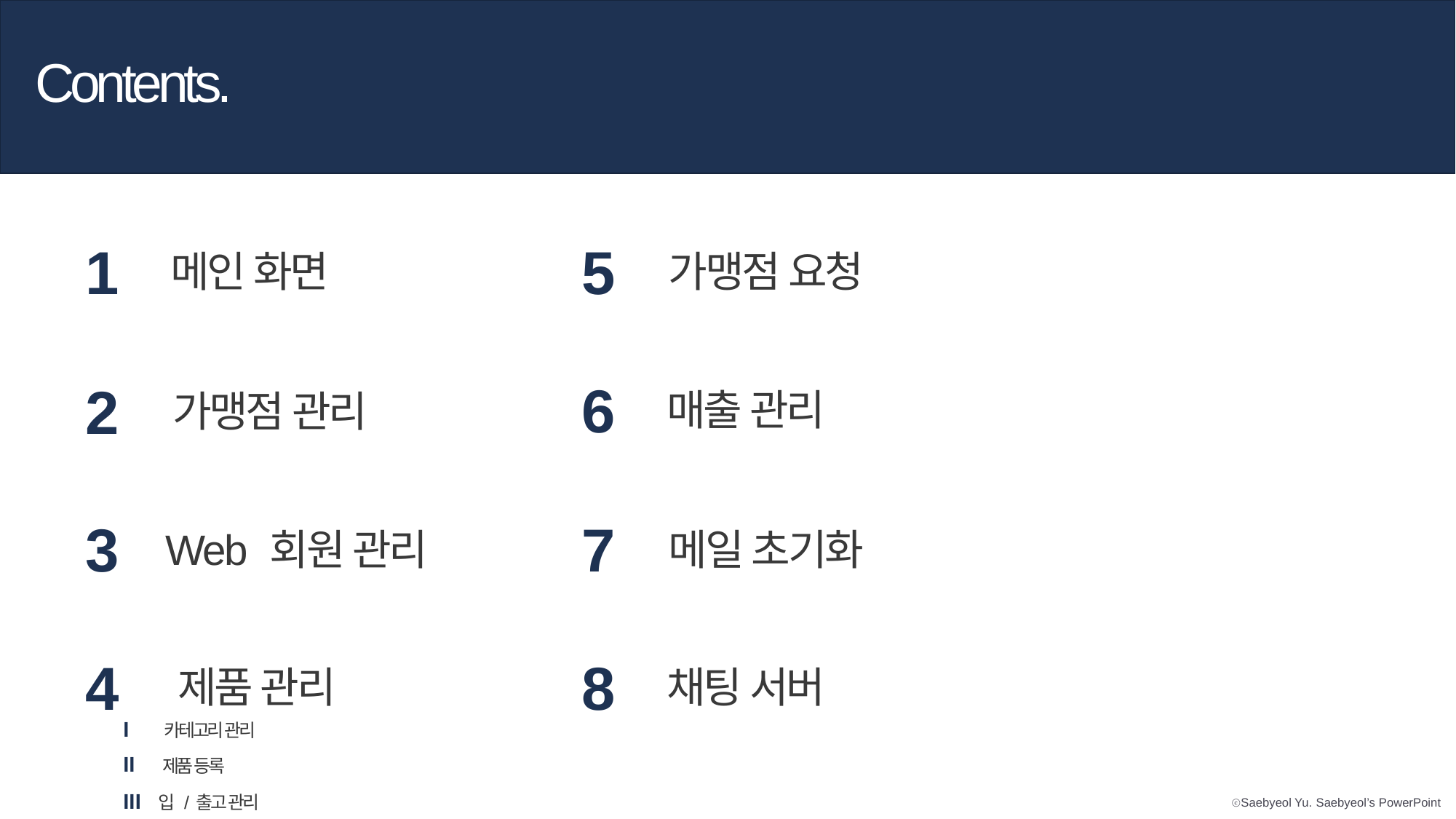

Contents.
1
메인 화면
5
가맹점 요청
6
매출 관리
2
가맹점 관리
3
Web 회원 관리
7
메일 초기화
4
제품 관리
8
채팅 서버
I
카테고리 관리
II
제품 등록
III
입 / 출고 관리